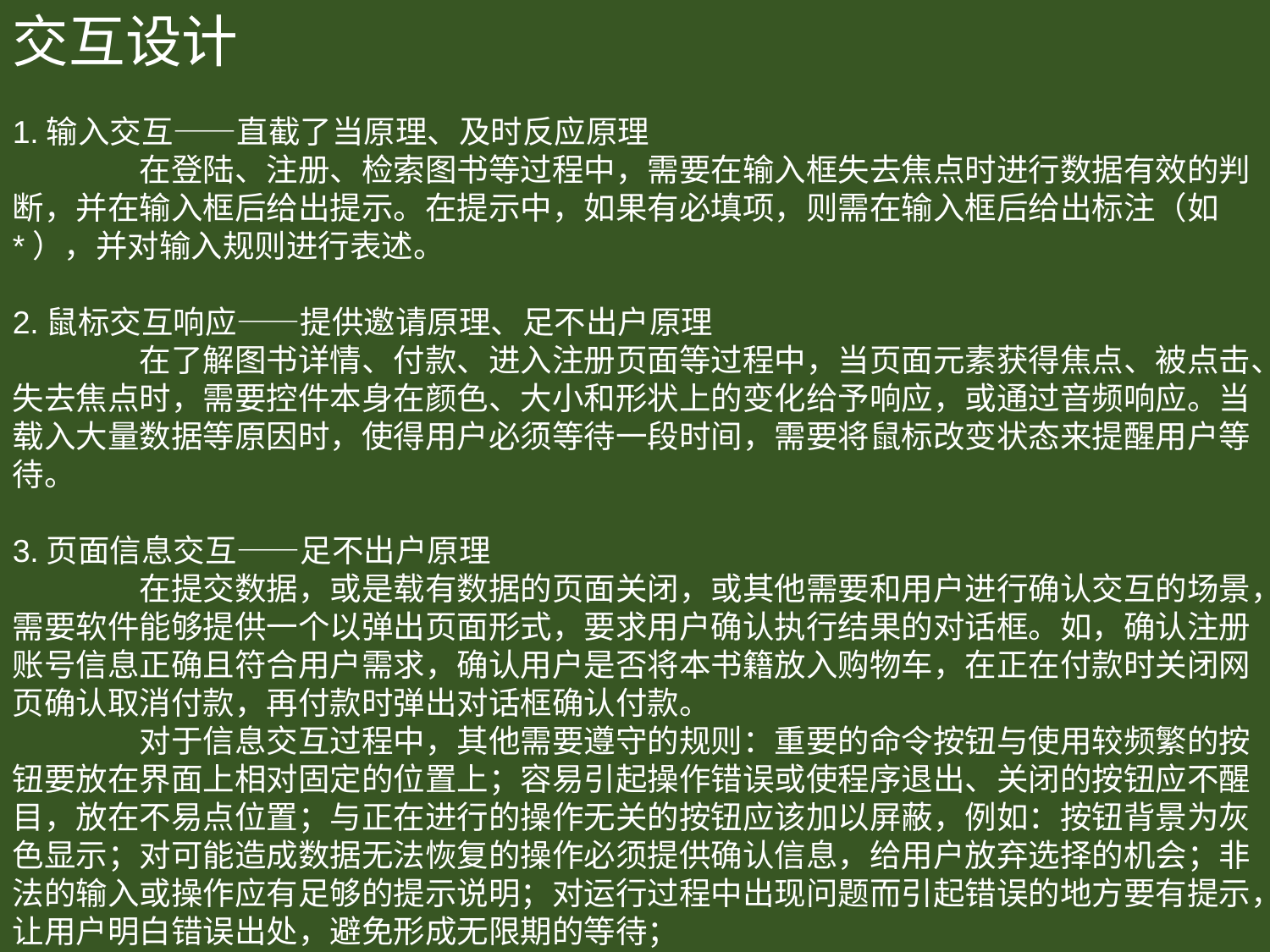

交互设计

1.输入交互——直截了当原理、及时反应原理
	在登陆、注册、检索图书等过程中，需要在输入框失去焦点时进行数据有效的判断，并在输入框后给出提示。在提示中，如果有必填项，则需在输入框后给出标注（如*），并对输入规则进行表述。

2.鼠标交互响应——提供邀请原理、足不出户原理
	在了解图书详情、付款、进入注册页面等过程中，当页面元素获得焦点、被点击、失去焦点时，需要控件本身在颜色、大小和形状上的变化给予响应，或通过音频响应。当载入大量数据等原因时，使得用户必须等待一段时间，需要将鼠标改变状态来提醒用户等待。

3.页面信息交互——足不出户原理
	在提交数据，或是载有数据的页面关闭，或其他需要和用户进⾏确认交互的场景，需要软件能够提供⼀个以弹出页面形式，要求⽤户确认执⾏结果的对话框。如，确认注册账号信息正确且符合用户需求，确认用户是否将本书籍放入购物车，在正在付款时关闭网页确认取消付款，再付款时弹出对话框确认付款。
	对于信息交互过程中，其他需要遵守的规则：重要的命令按钮与使⽤较频繁的按钮要放在界面上相对固定的位置上；容易引起操作错误或使程序退出、关闭的按钮应不醒⽬，放在不易点位置；与正在进⾏的操作无关的按钮应该加以屏蔽，例如：按钮背景为灰⾊显⽰；对可能造成数据⽆法恢复的操作必须提供确认信息，给⽤户放弃选择的机会；非法的输⼊或操作应有⾜够的提⽰说明；对运⾏过程中出现问题⽽引起错误的地⽅要有提⽰，让⽤户明⽩错误出处，避免形成⽆限期的等待；